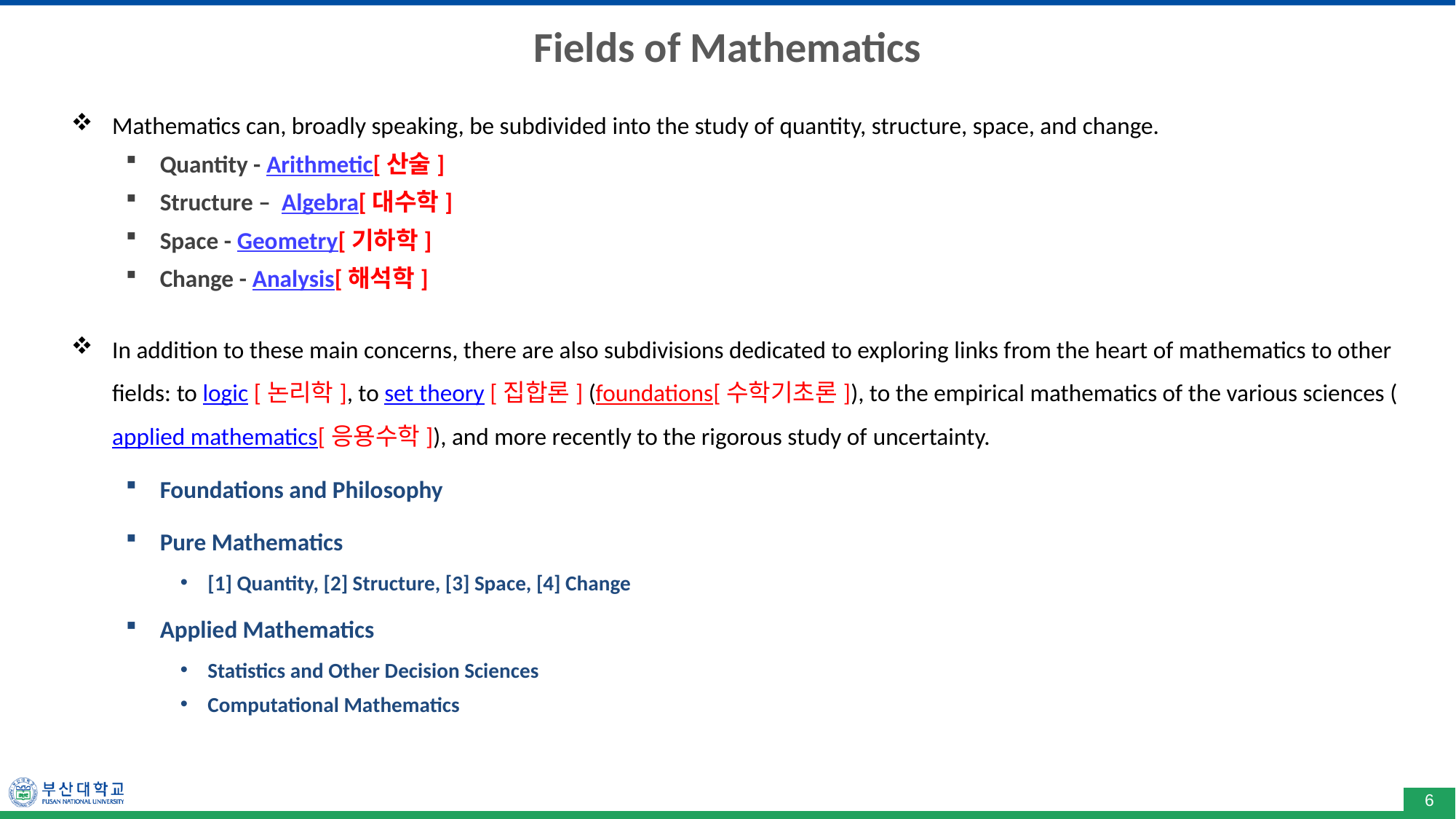

# Fields of Mathematics
Mathematics can, broadly speaking, be subdivided into the study of quantity, structure, space, and change.
Quantity - Arithmetic[산술]
Structure –  Algebra[대수학]
Space - Geometry[기하학]
Change - Analysis[해석학]
In addition to these main concerns, there are also subdivisions dedicated to exploring links from the heart of mathematics to other fields: to logic [논리학], to set theory [집합론] (foundations[수학기초론]), to the empirical mathematics of the various sciences (applied mathematics[응용수학]), and more recently to the rigorous study of uncertainty.
Foundations and Philosophy
Pure Mathematics
[1] Quantity, [2] Structure, [3] Space, [4] Change
Applied Mathematics
Statistics and Other Decision Sciences
Computational Mathematics

6